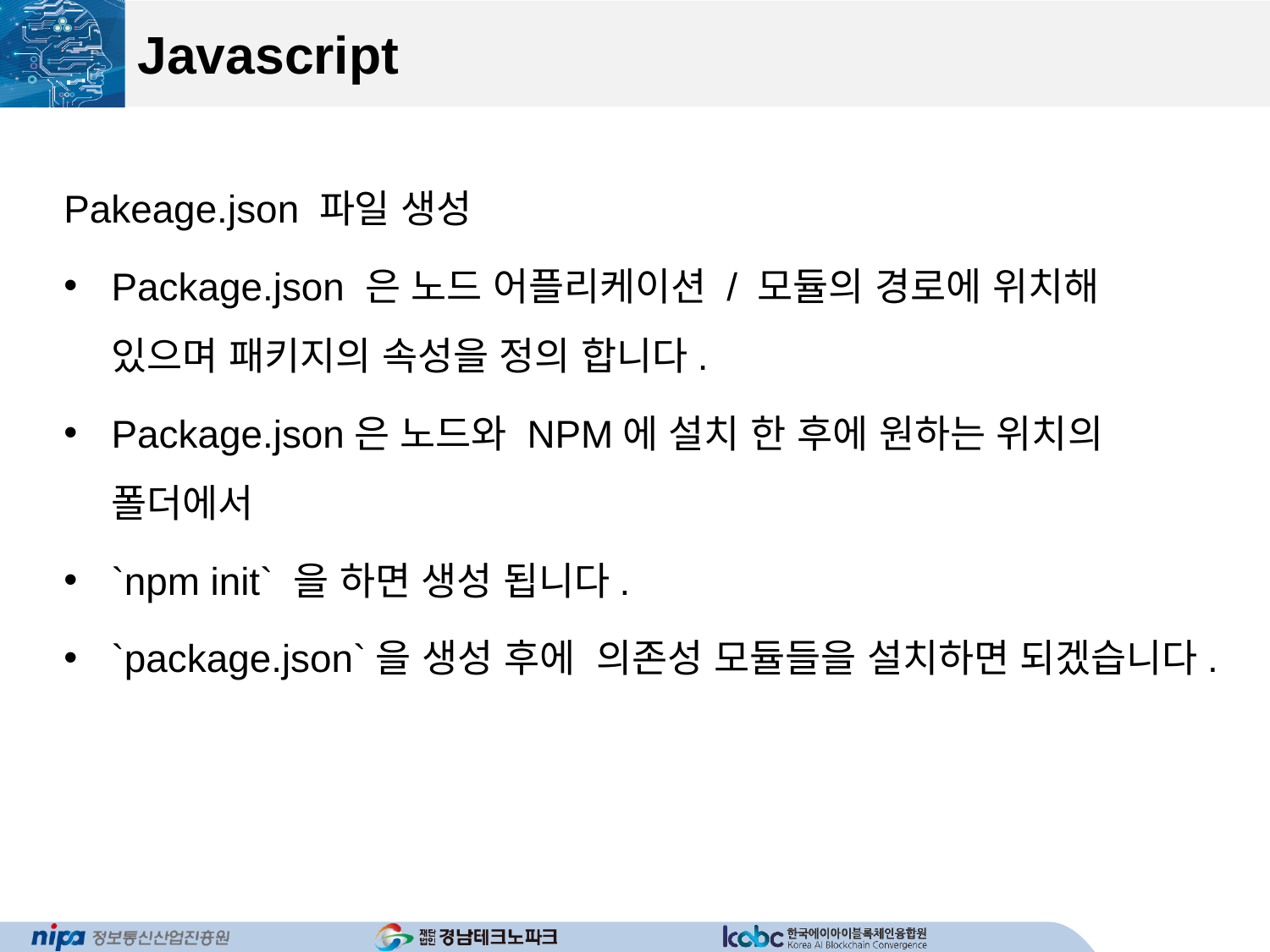

# Javascript
Pakeage.json 파일 생성
Package.json 은 노드 어플리케이션 / 모듈의 경로에 위치해 있으며 패키지의 속성을 정의 합니다.
Package.json은 노드와 NPM에 설치 한 후에 원하는 위치의 폴더에서
`npm init` 을 하면 생성 됩니다.
`package.json`을 생성 후에  의존성 모듈들을 설치하면 되겠습니다.